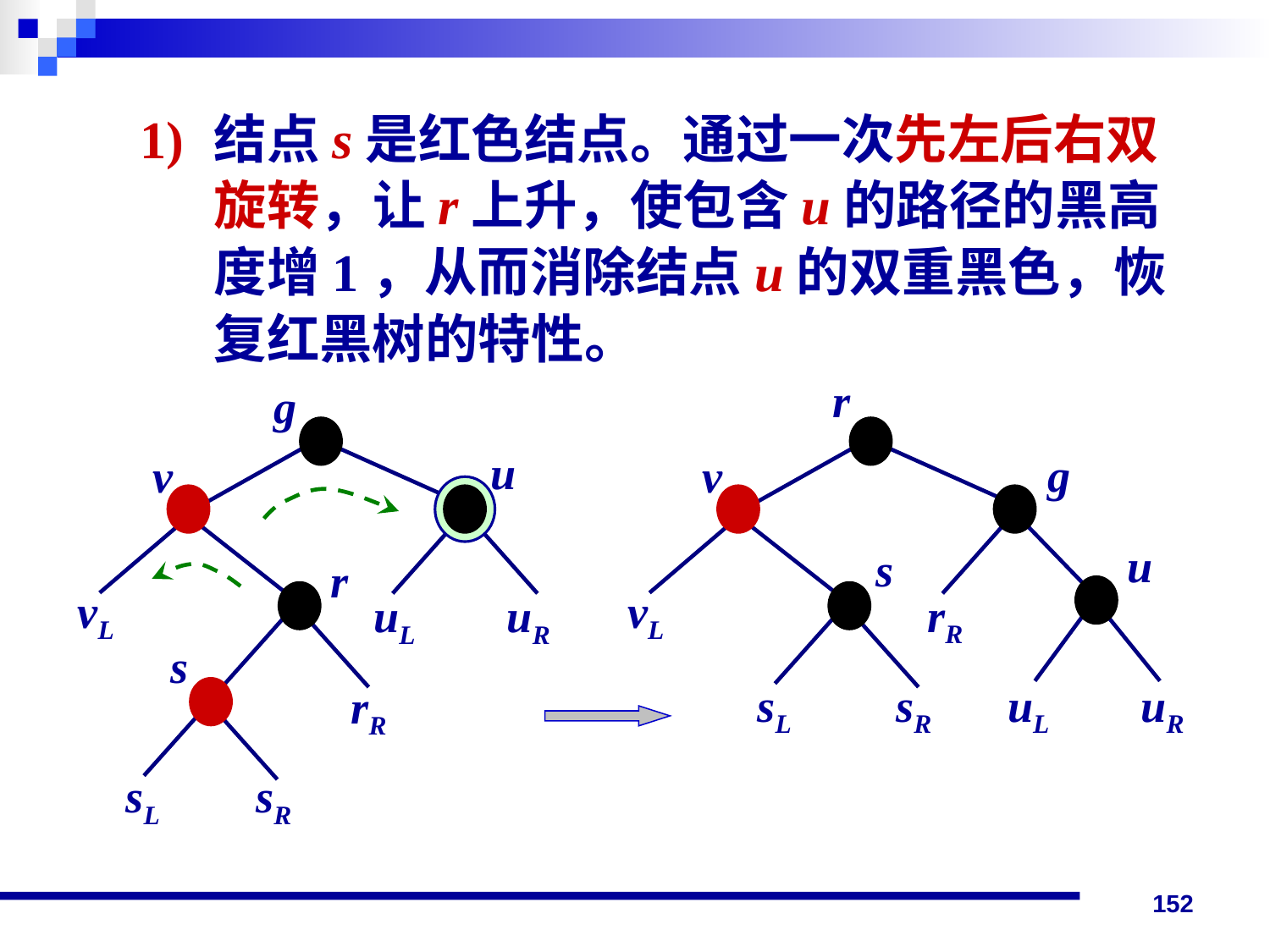

1)	结点s是红色结点。通过一次先左后右双旋转，让r上升，使包含u的路径的黑高度增1，从而消除结点u的双重黑色，恢复红黑树的特性。
r

g
v

u
s
vL

rR

sL
sR
uL        uR
g

u
v

r
vL
uL        uR

s
rR

sL
sR

152